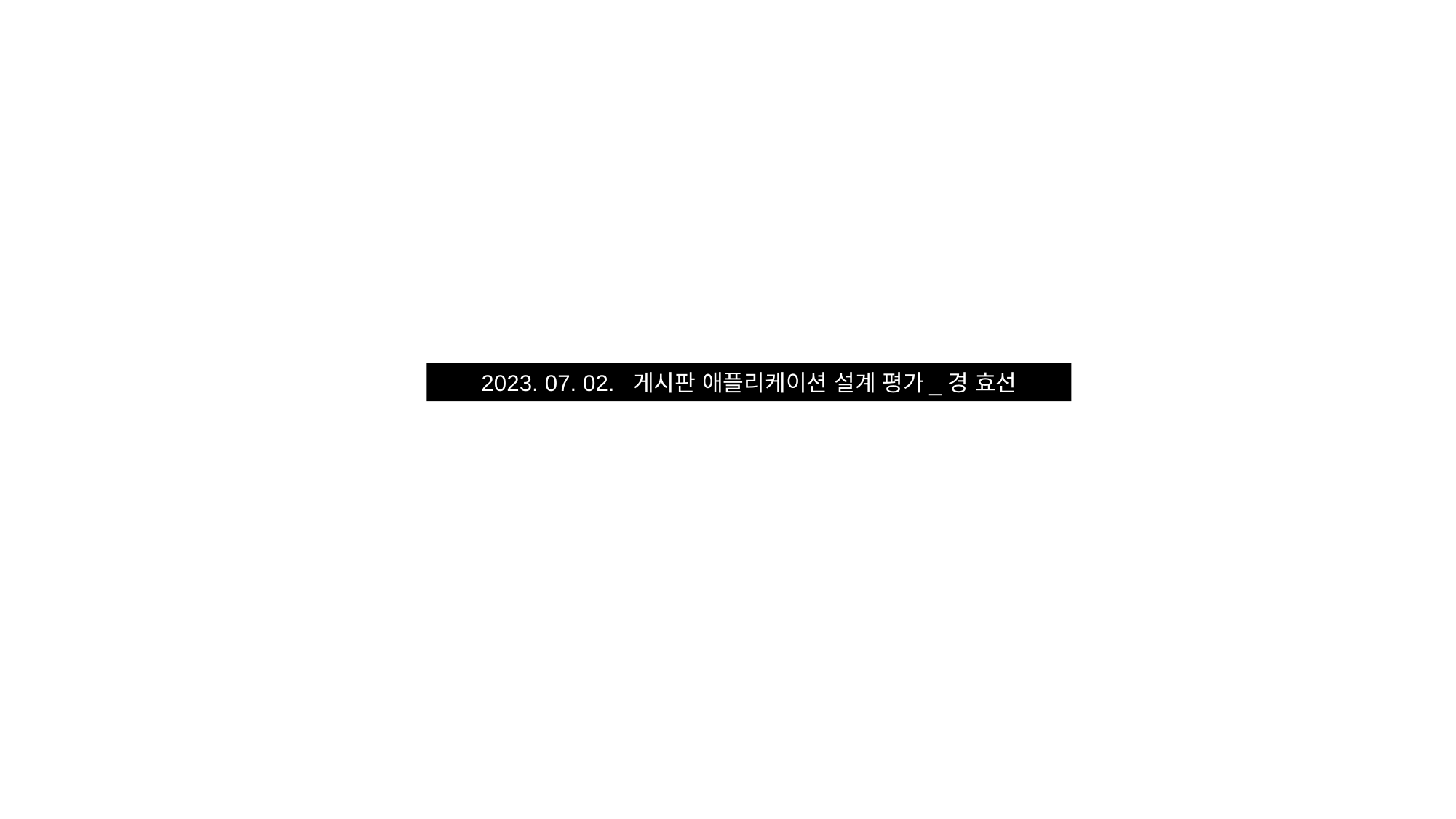

2023. 07. 02.  게시판 애플리케이션 설계 평가_경 효선